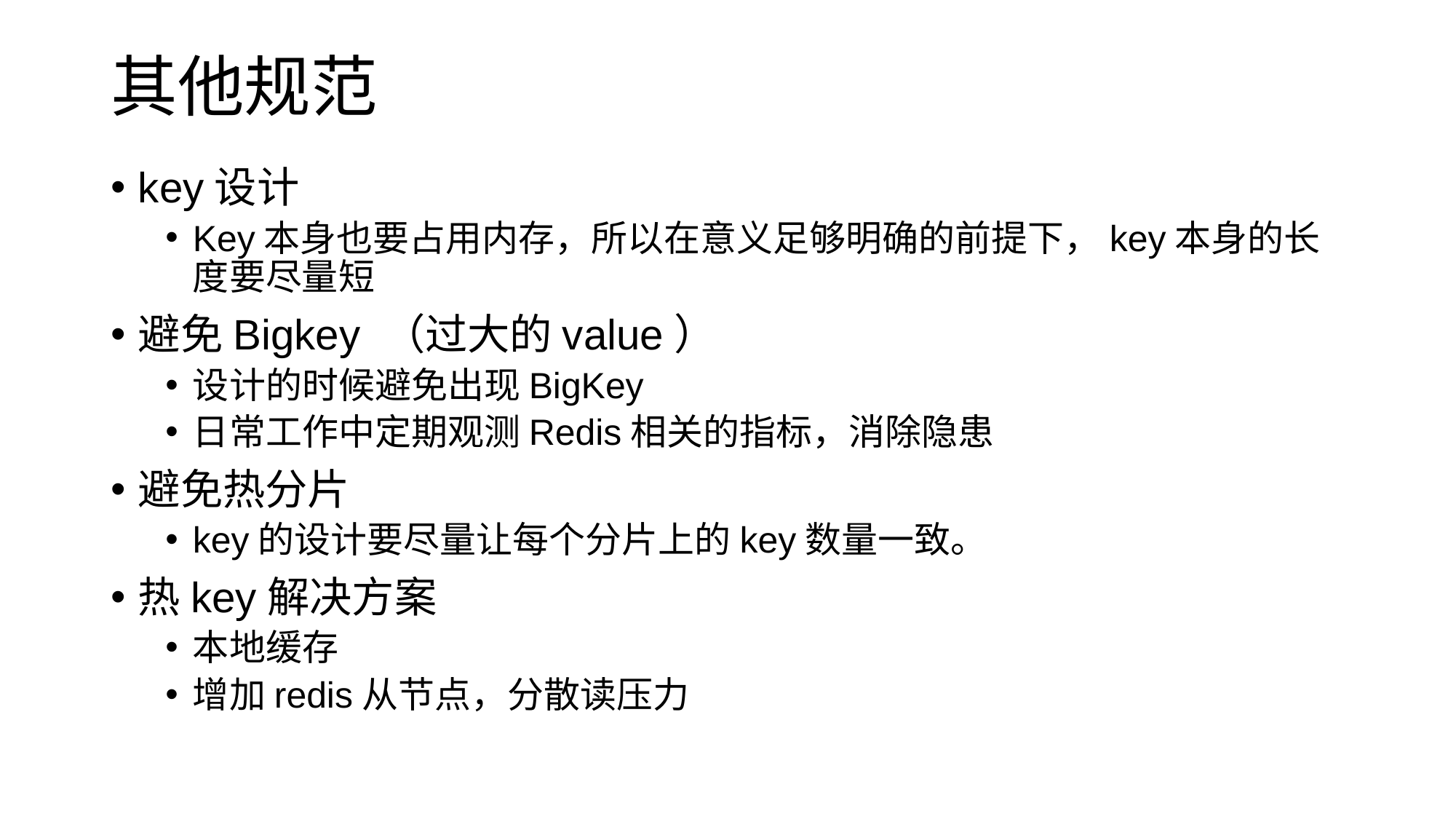

# 其他规范
key设计
Key本身也要占用内存，所以在意义足够明确的前提下，key本身的长度要尽量短
避免Bigkey （过大的value）
设计的时候避免出现BigKey
日常工作中定期观测Redis相关的指标，消除隐患
避免热分片
key的设计要尽量让每个分片上的key数量一致。
热key解决方案
本地缓存
增加redis从节点，分散读压力